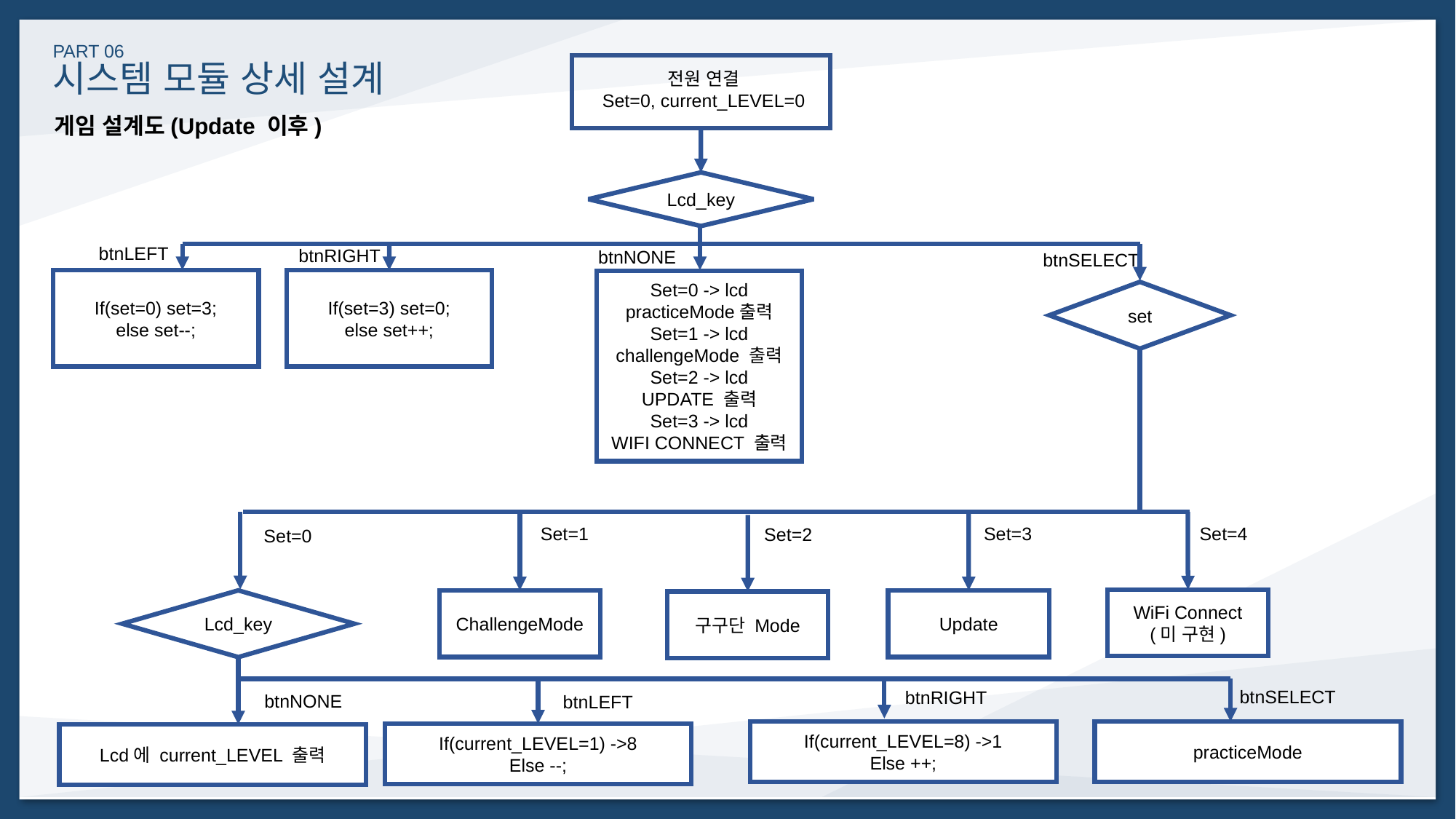

시스템 모듈 상세 설계

PART 06

전원 연결
Set=0, current_LEVEL=0
게임 설계도(Update 이후)
Lcd_key
btnLEFT
btnRIGHT
btnNONE
btnSELECT
If(set=0) set=3;
else set--;
If(set=3) set=0;
else set++;
Set=0 -> lcd practiceMode출력
Set=1 -> lcd
challengeMode 출력
Set=2 -> lcd
UPDATE 출력
Set=3 -> lcd
WIFI CONNECT 출력
set
Set=3
Set=4
Set=1
Set=2
Set=0
WiFi Connect
(미 구현)
Lcd_key
ChallengeMode
Update
구구단 Mode
btnSELECT
btnRIGHT
btnNONE
btnLEFT
If(current_LEVEL=8) ->1
Else ++;
practiceMode
If(current_LEVEL=1) ->8
Else --;
Lcd에 current_LEVEL 출력